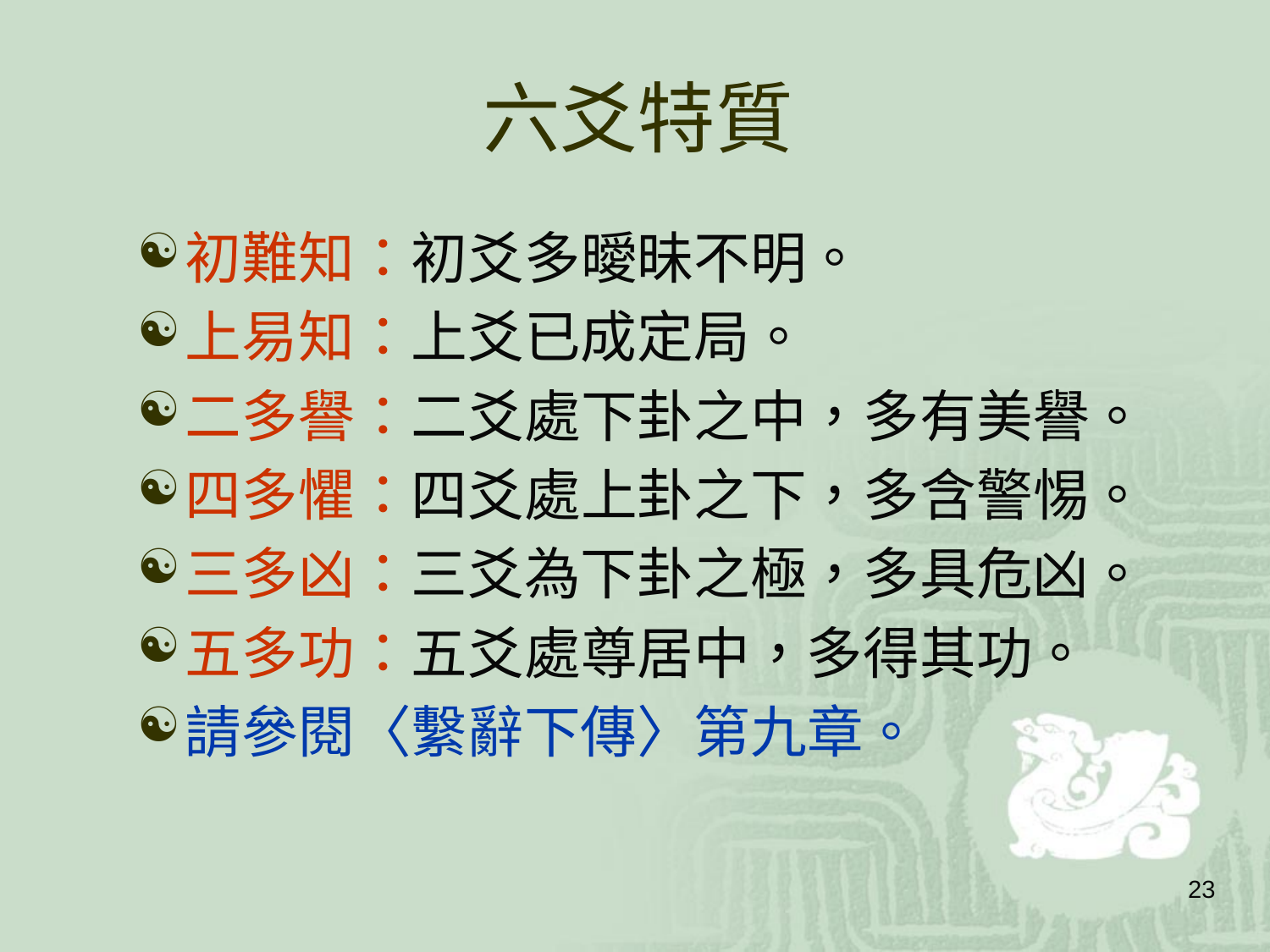

# 六爻特質
初難知：初爻多曖昧不明。
上易知：上爻已成定局。
二多譽：二爻處下卦之中，多有美譽。
四多懼：四爻處上卦之下，多含警惕。
三多凶：三爻為下卦之極，多具危凶。
五多功：五爻處尊居中，多得其功。
請參閱〈繫辭下傳〉第九章。
23